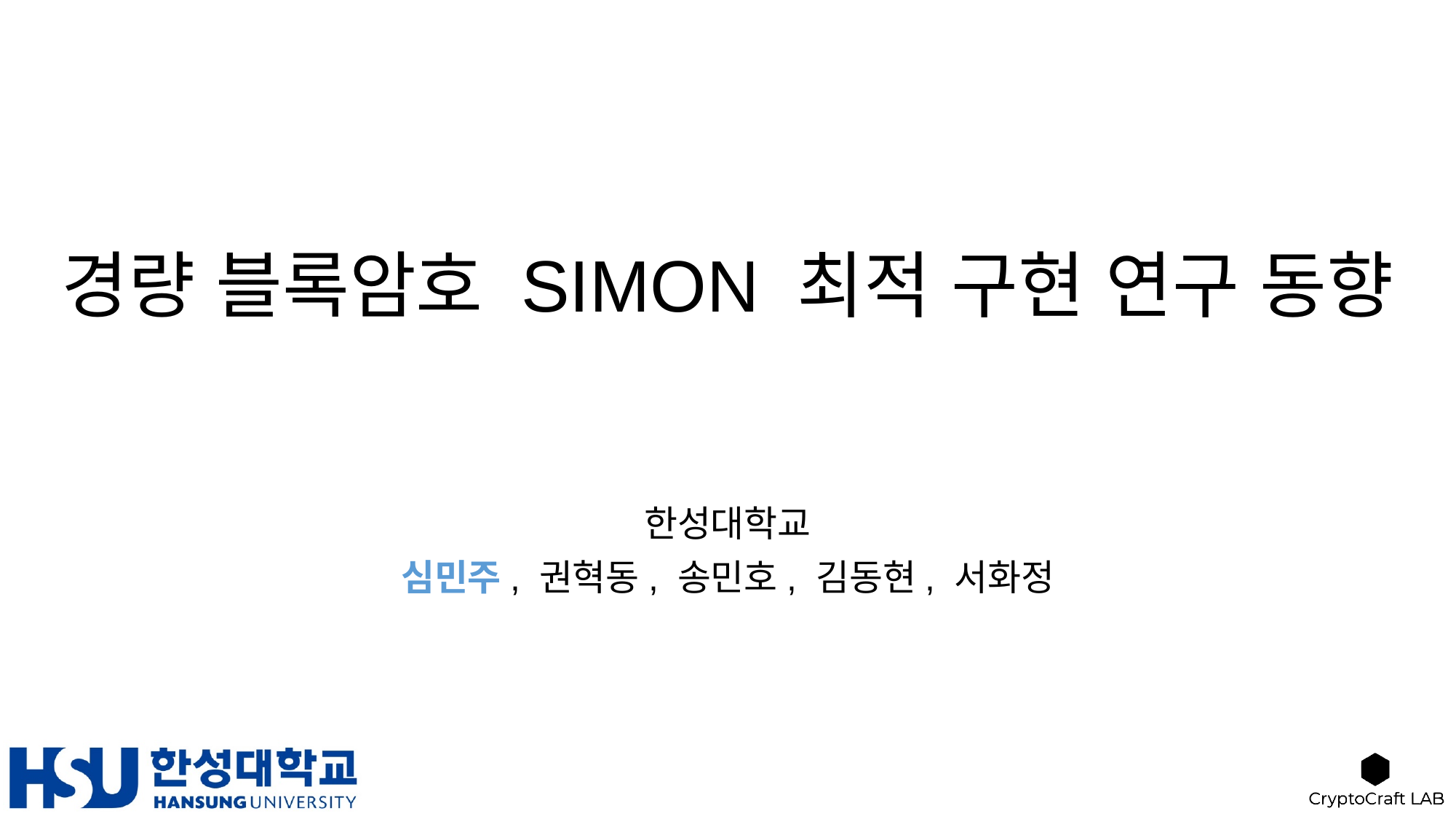

# 경량 블록암호 SIMON 최적 구현 연구 동향
한성대학교
심민주, 권혁동, 송민호, 김동현, 서화정